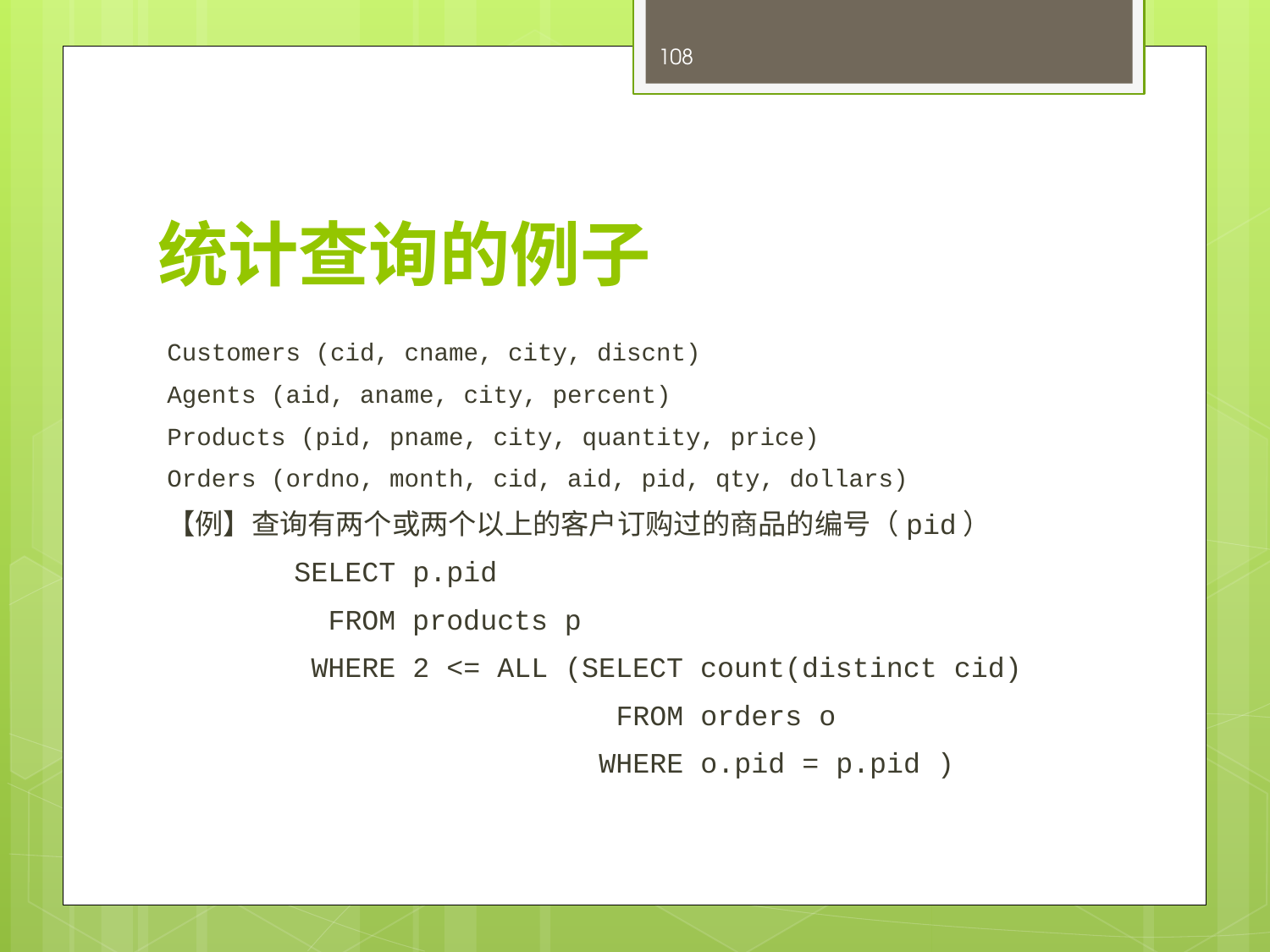

108
# 统计查询的例子
Customers (cid, cname, city, discnt)
Agents (aid, aname, city, percent)
Products (pid, pname, city, quantity, price)
Orders (ordno, month, cid, aid, pid, qty, dollars)
【例】查询有两个或两个以上的客户订购过的商品的编号（pid）
	SELECT p.pid
	  FROM products p
	 WHERE 2 <= ALL (SELECT count(distinct cid)
			    FROM orders o
		 	   WHERE o.pid = p.pid )